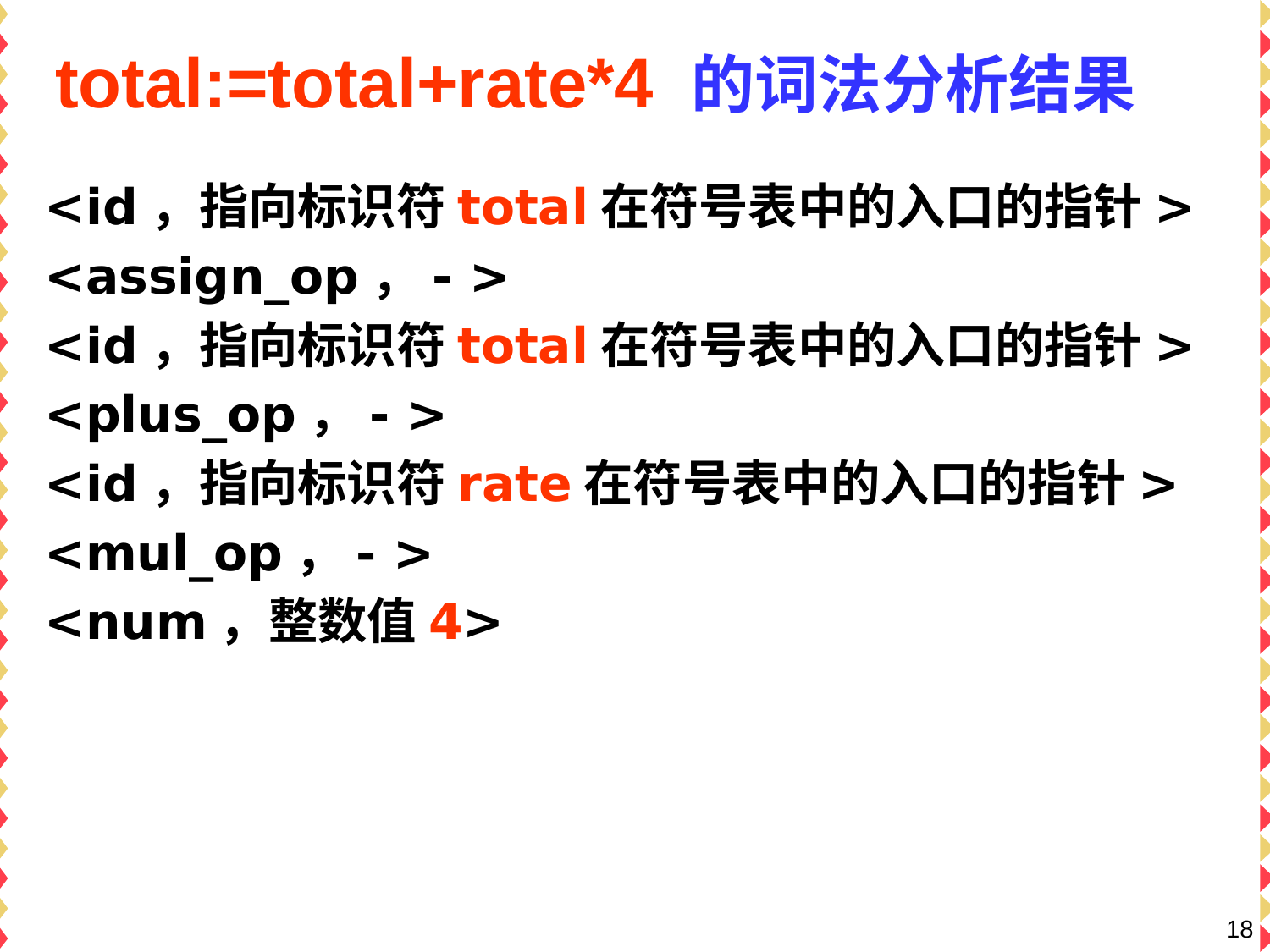

# total:=total+rate*4 的词法分析结果
<id，指向标识符total在符号表中的入口的指针>
<assign_op，- >
<id，指向标识符total在符号表中的入口的指针>
<plus_op，- >
<id，指向标识符rate在符号表中的入口的指针>
<mul_op，- >
<num，整数值4>
18